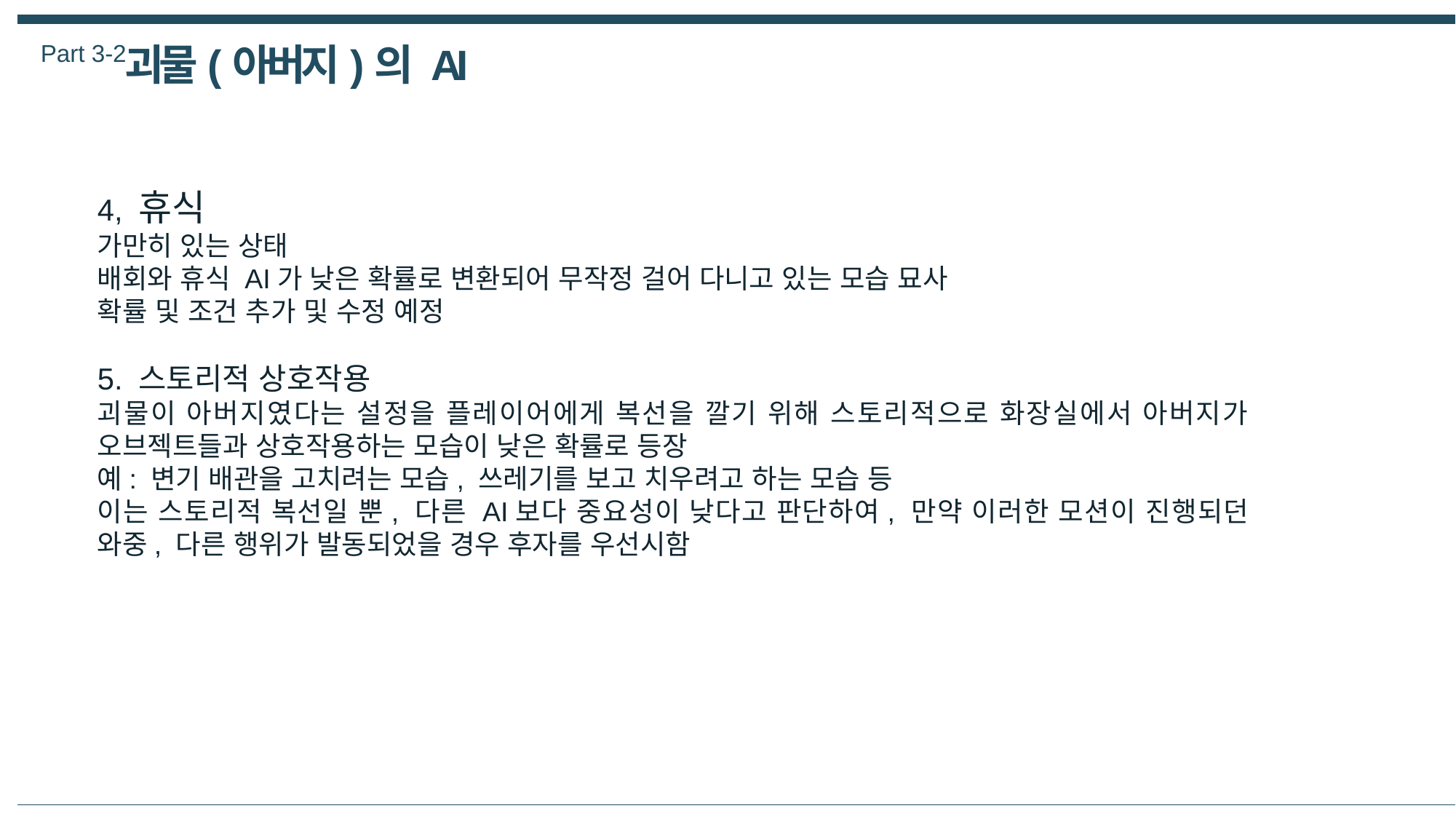

Part 3-2
괴물(아버지)의 AI
4, 휴식
가만히 있는 상태
배회와 휴식 AI가 낮은 확률로 변환되어 무작정 걸어 다니고 있는 모습 묘사
확률 및 조건 추가 및 수정 예정

5. 스토리적 상호작용
괴물이 아버지였다는 설정을 플레이어에게 복선을 깔기 위해 스토리적으로 화장실에서 아버지가 오브젝트들과 상호작용하는 모습이 낮은 확률로 등장
예: 변기 배관을 고치려는 모습, 쓰레기를 보고 치우려고 하는 모습 등
이는 스토리적 복선일 뿐, 다른 AI보다 중요성이 낮다고 판단하여, 만약 이러한 모션이 진행되던 와중, 다른 행위가 발동되었을 경우 후자를 우선시함